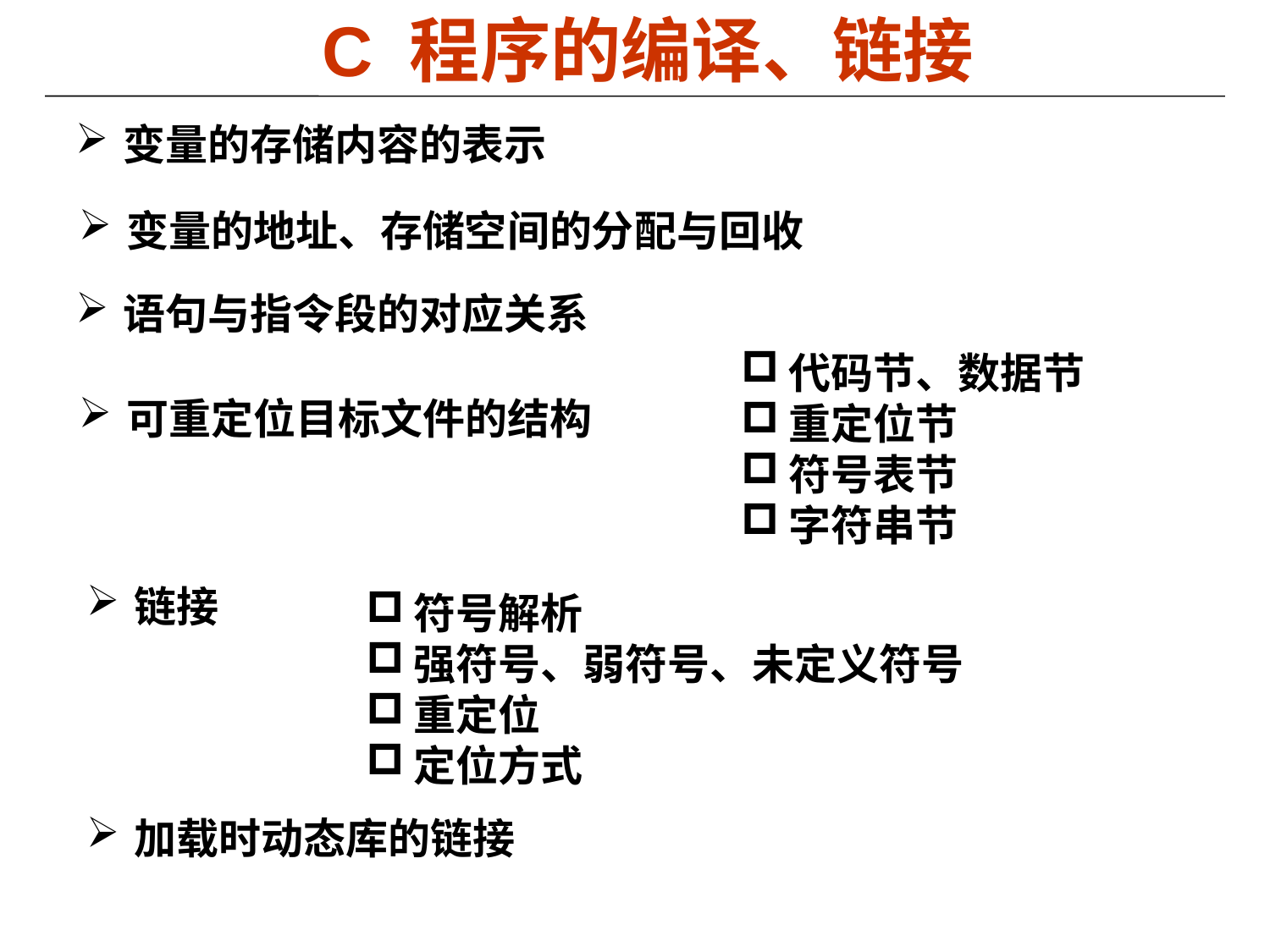

C 程序的编译、链接
变量的存储内容的表示
变量的地址、存储空间的分配与回收
语句与指令段的对应关系
代码节、数据节
重定位节
符号表节
字符串节
可重定位目标文件的结构
链接
符号解析
强符号、弱符号、未定义符号
重定位
定位方式
加载时动态库的链接